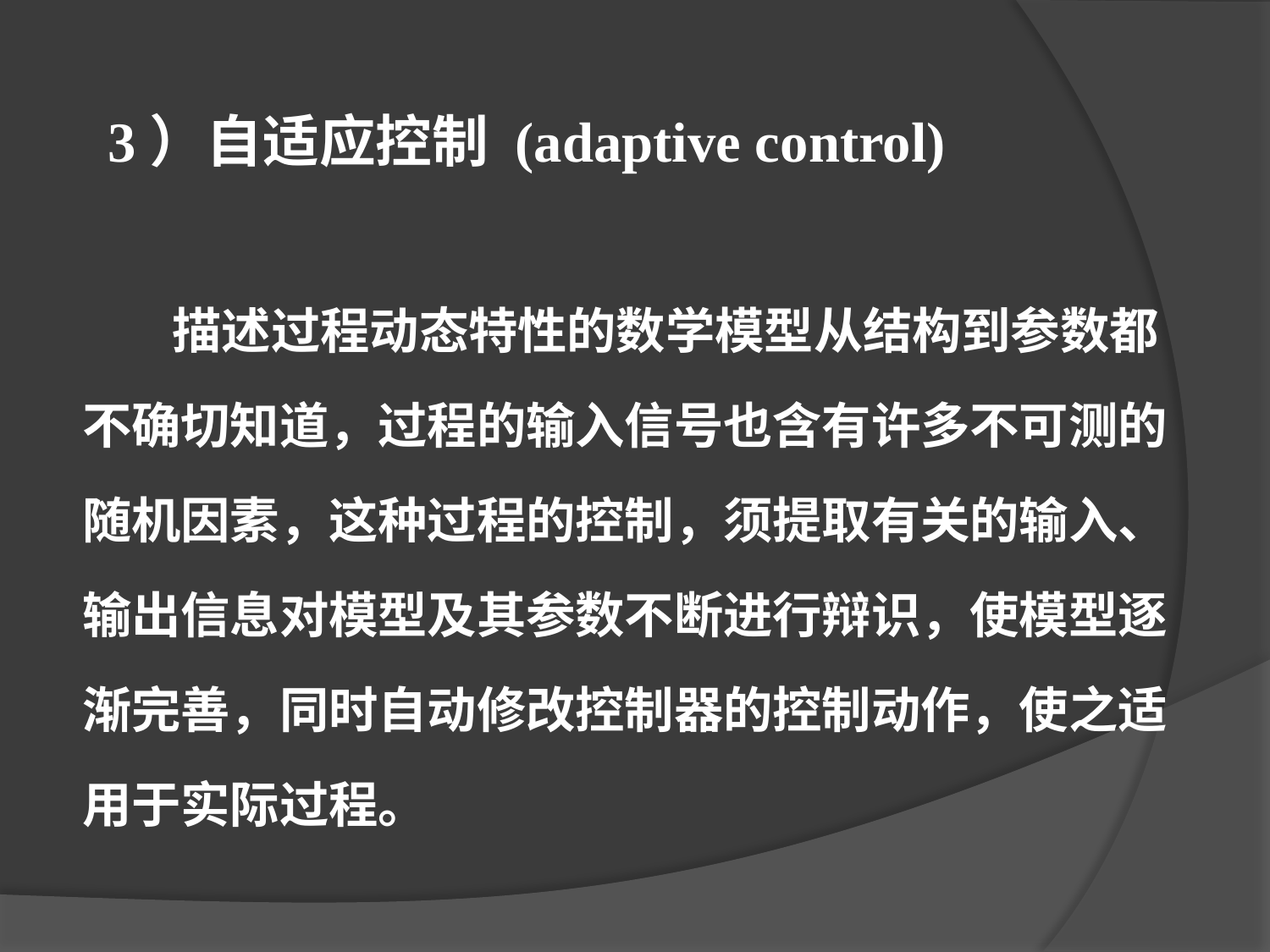

3）自适应控制 (adaptive control)
       描述过程动态特性的数学模型从结构到参数都不确切知道，过程的输入信号也含有许多不可测的随机因素，这种过程的控制，须提取有关的输入、输出信息对模型及其参数不断进行辩识，使模型逐渐完善，同时自动修改控制器的控制动作，使之适用于实际过程。